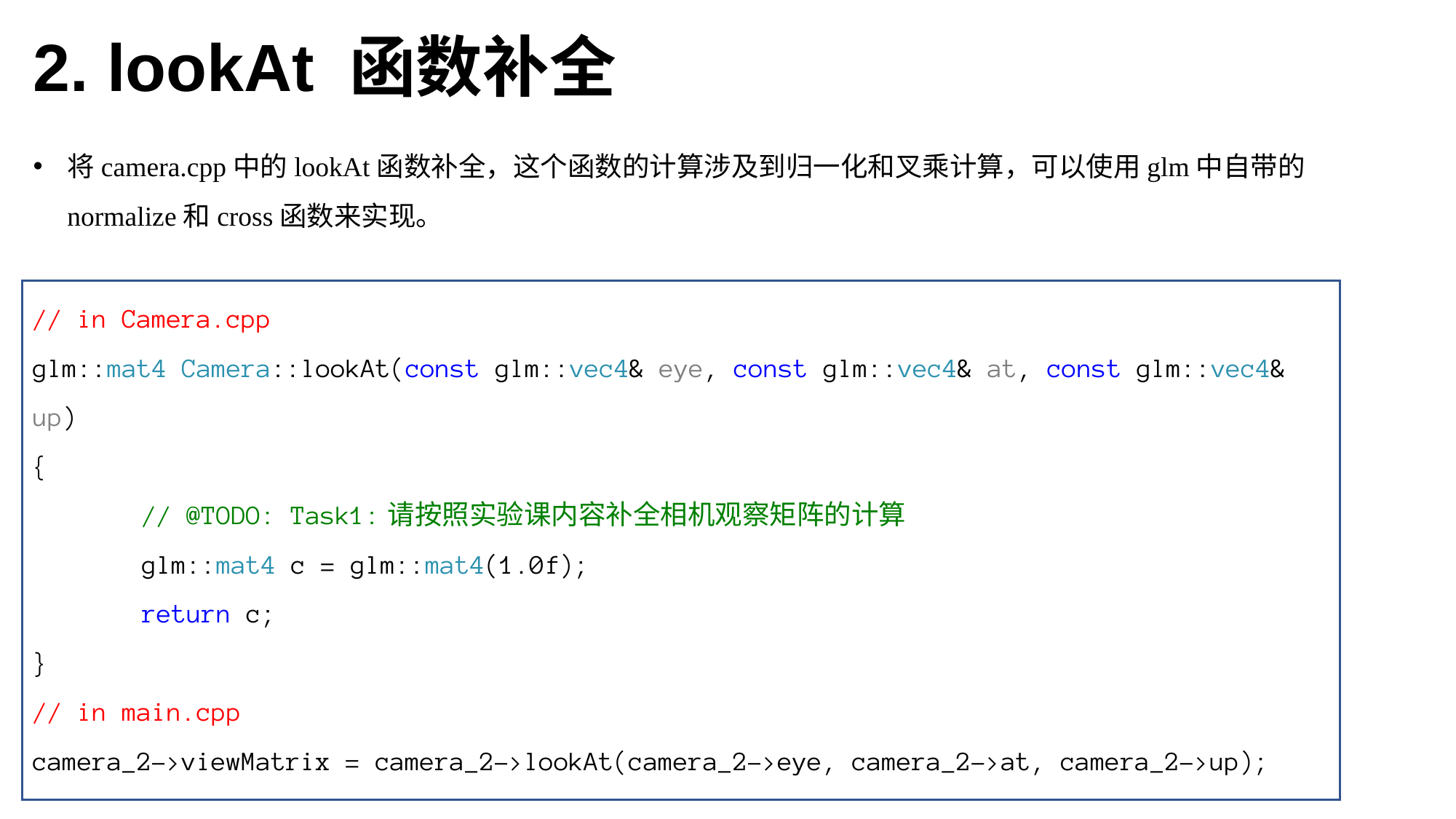

2. lookAt 函数补全
将camera.cpp中的lookAt函数补全，这个函数的计算涉及到归一化和叉乘计算，可以使用glm中自带的normalize和cross函数来实现。
// in Camera.cpp
glm::mat4 Camera::lookAt(const glm::vec4& eye, const glm::vec4& at, const glm::vec4& up)
{
	// @TODO: Task1:请按照实验课内容补全相机观察矩阵的计算
	glm::mat4 c = glm::mat4(1.0f);
	return c;
}
// in main.cpp
camera_2->viewMatrix = camera_2->lookAt(camera_2->eye, camera_2->at, camera_2->up);